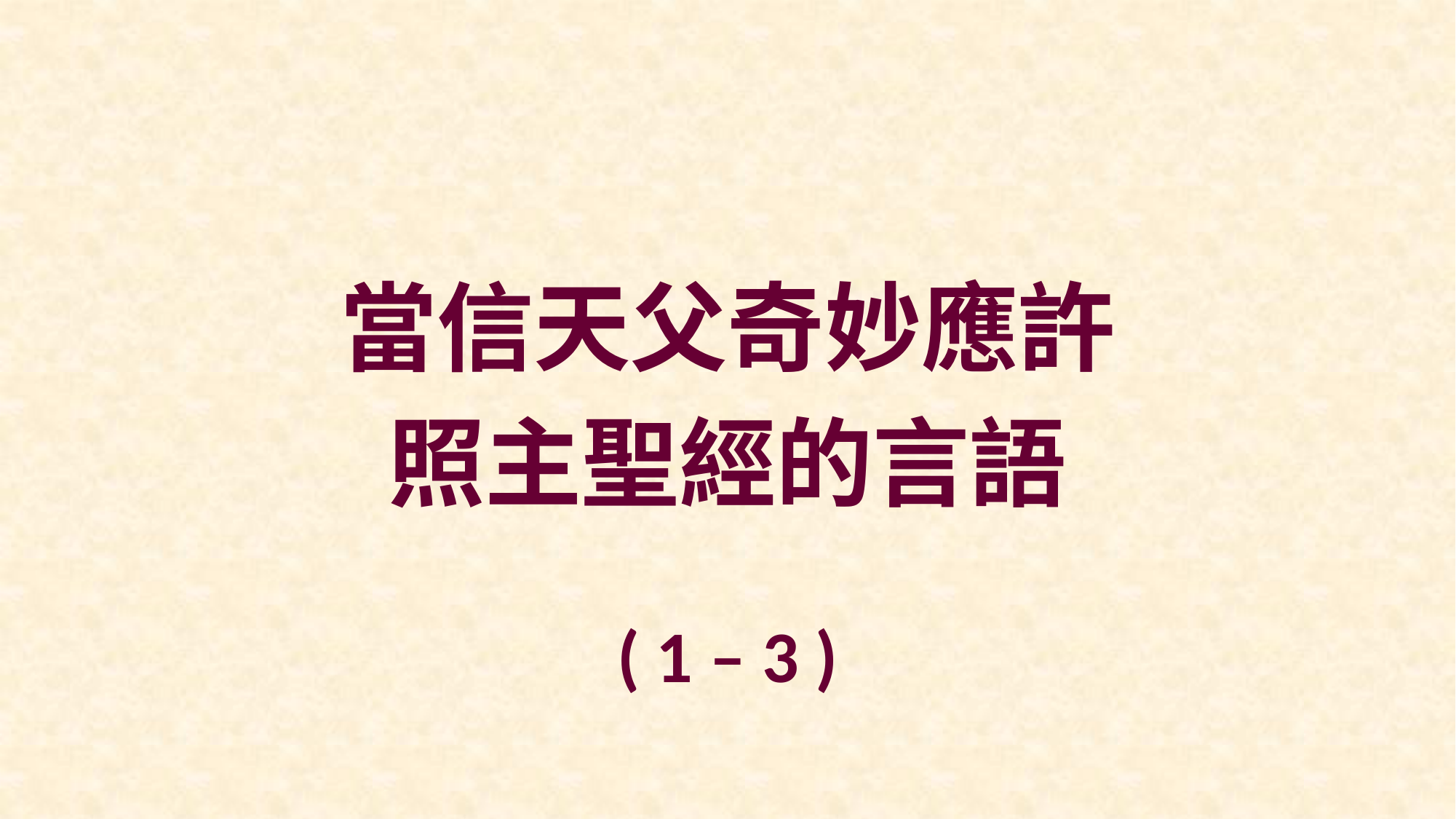

當信天父奇妙應許
照主聖經的言語
( 1 – 3 )